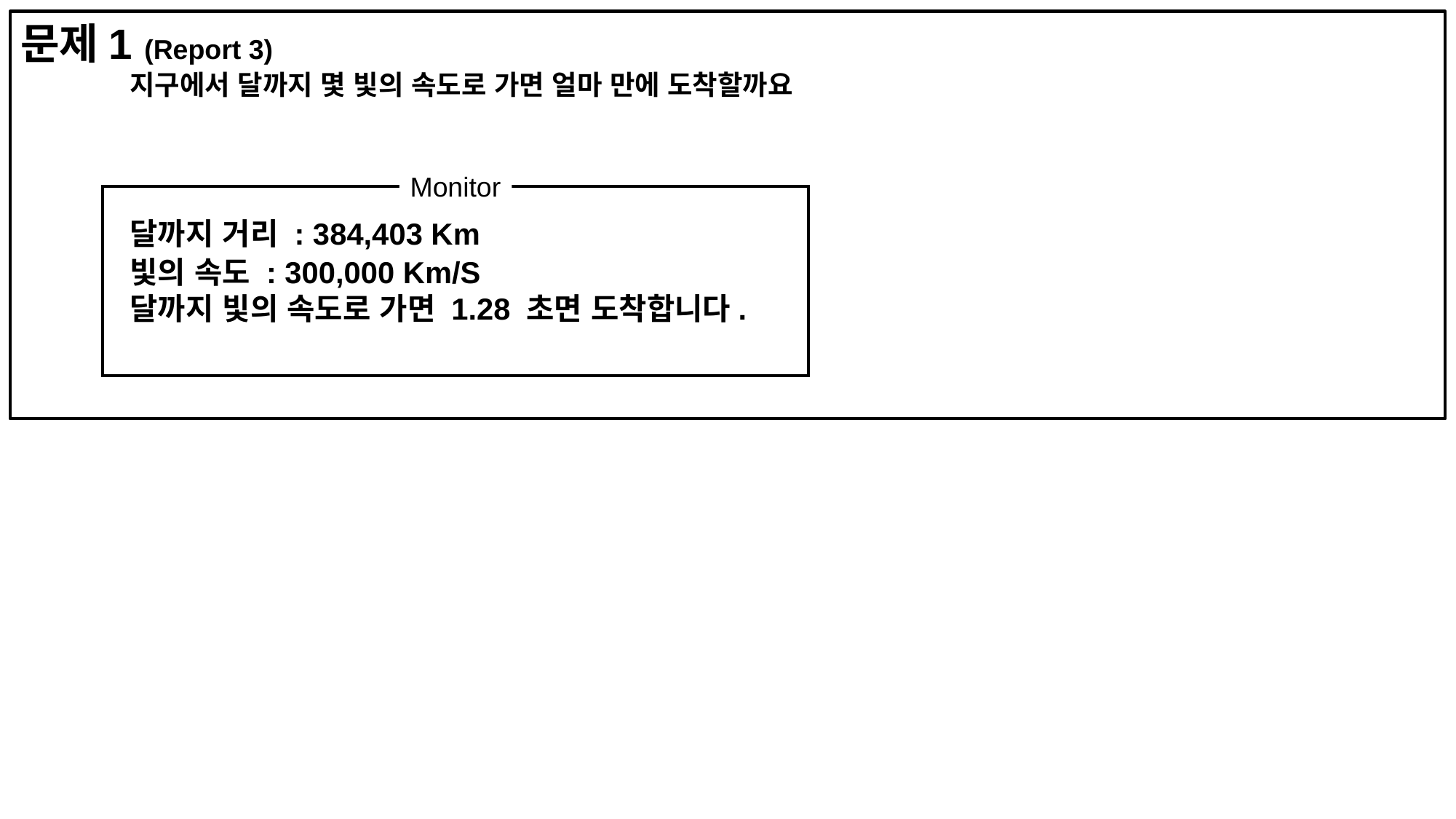

문제1 (Report 3)
	지구에서 달까지 몇 빛의 속도로 가면 얼마 만에 도착할까요

	달까지 거리 : 384,403 Km
	빛의 속도 : 300,000 Km/S
	달까지 빛의 속도로 가면 1.28 초면 도착합니다.

Monitor